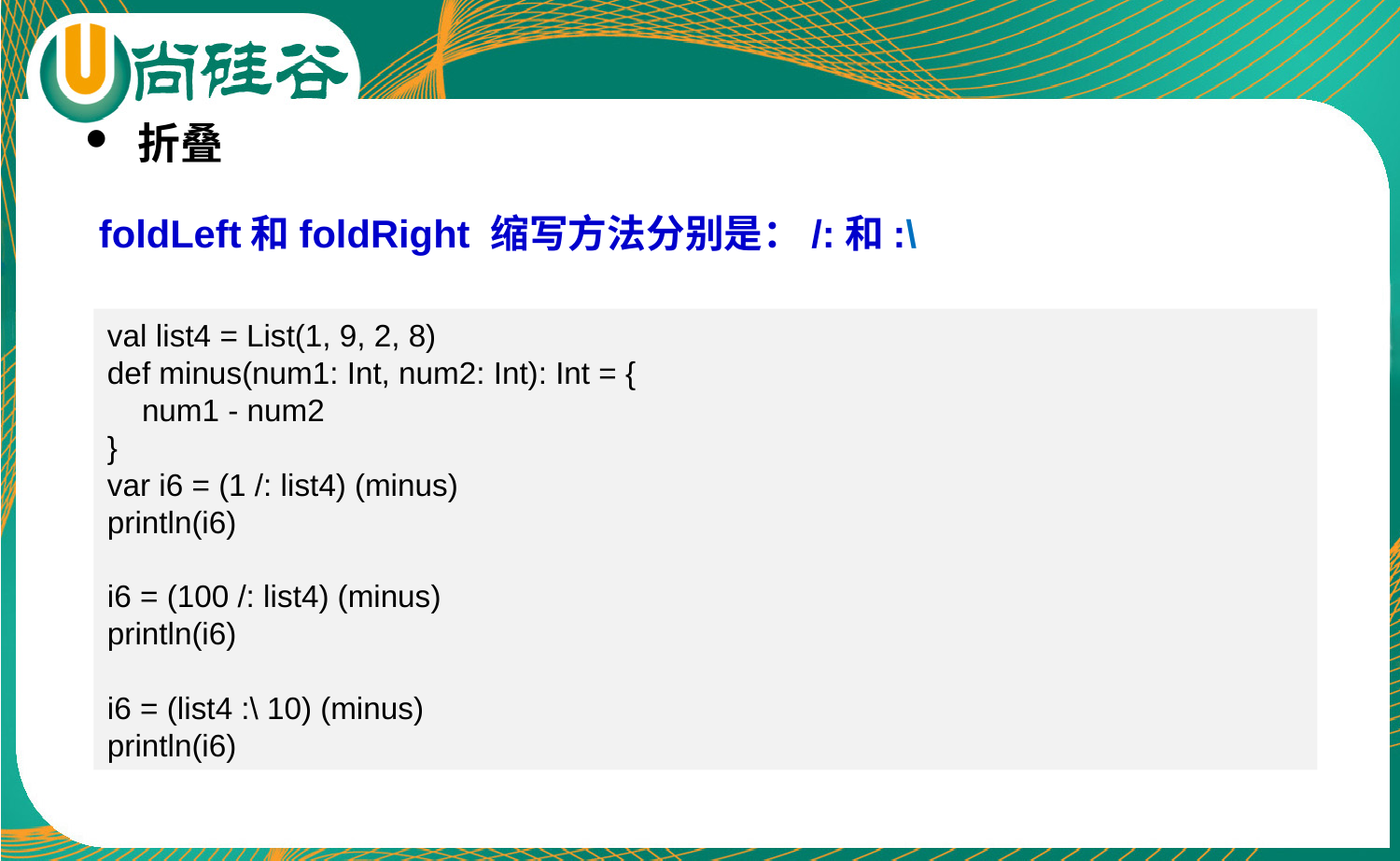

折叠

foldLeft和foldRight 缩写方法分别是：/:和:\

val list4 = List(1, 9, 2, 8)
def minus(num1: Int, num2: Int): Int = {
    num1 - num2
}
var i6 = (1 /: list4) (minus)
println(i6)

i6 = (100 /: list4) (minus)
println(i6)

i6 = (list4 :\ 10) (minus)
println(i6)